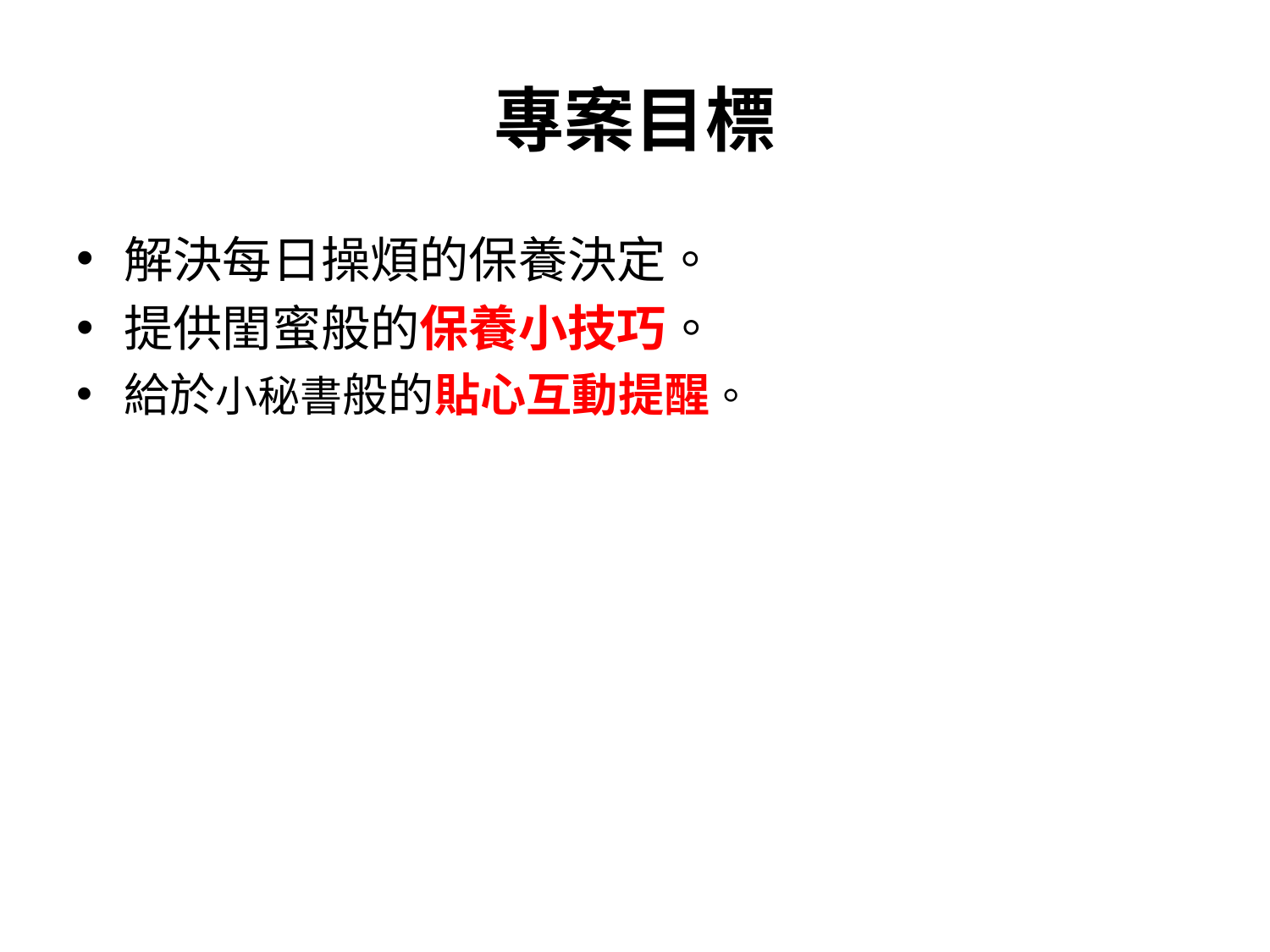

# 專案目標
解決每日操煩的保養決定。
提供閨蜜般的保養小技巧。
給於小秘書般的貼心互動提醒。